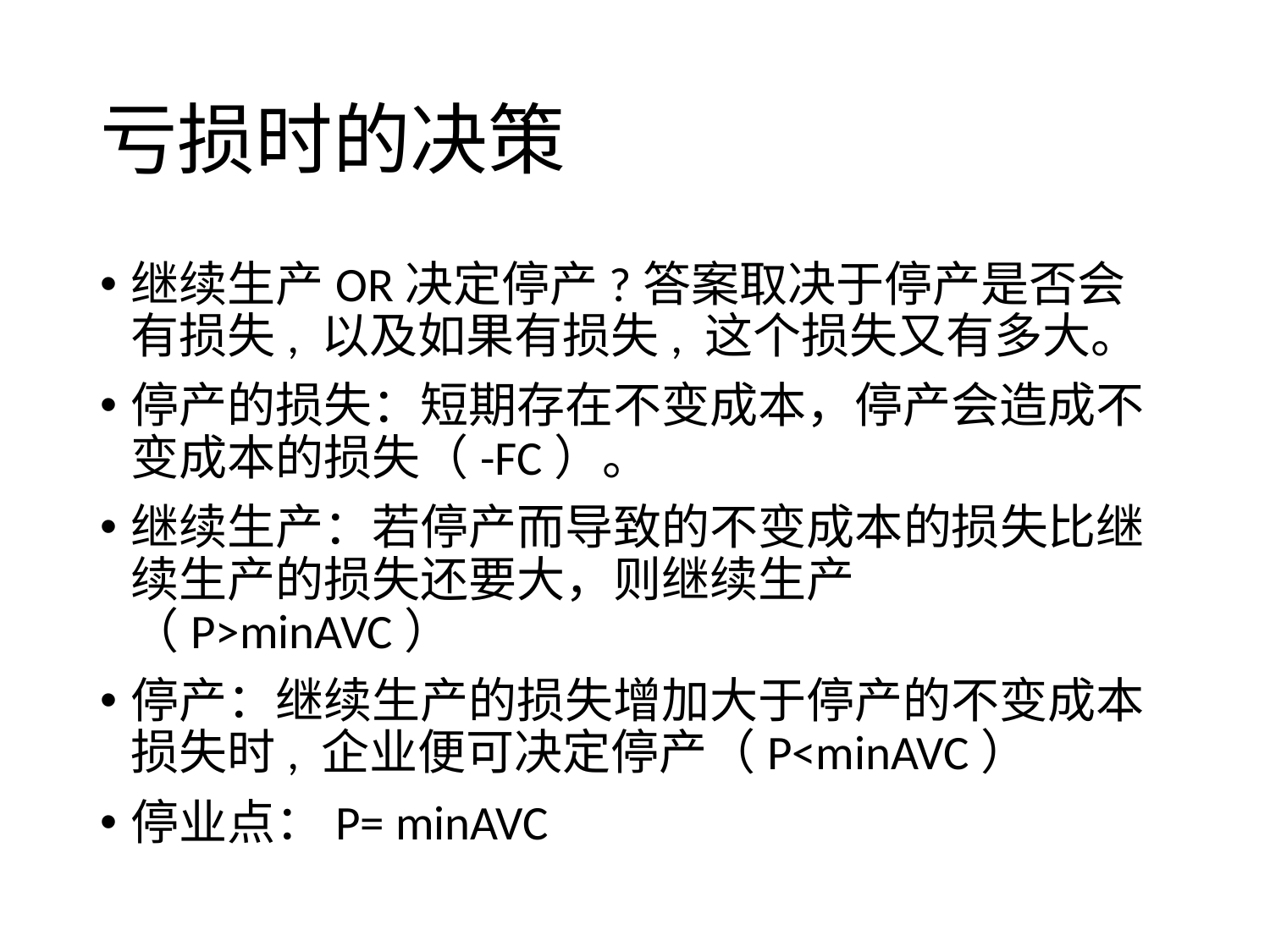

# 亏损时的决策
继续生产OR决定停产?答案取决于停产是否会有损失, 以及如果有损失, 这个损失又有多大。
停产的损失：短期存在不变成本，停产会造成不变成本的损失（-FC）。
继续生产：若停产而导致的不变成本的损失比继续生产的损失还要大，则继续生产（P>minAVC）
停产：继续生产的损失增加大于停产的不变成本损失时, 企业便可决定停产（P<minAVC）
停业点：P= minAVC